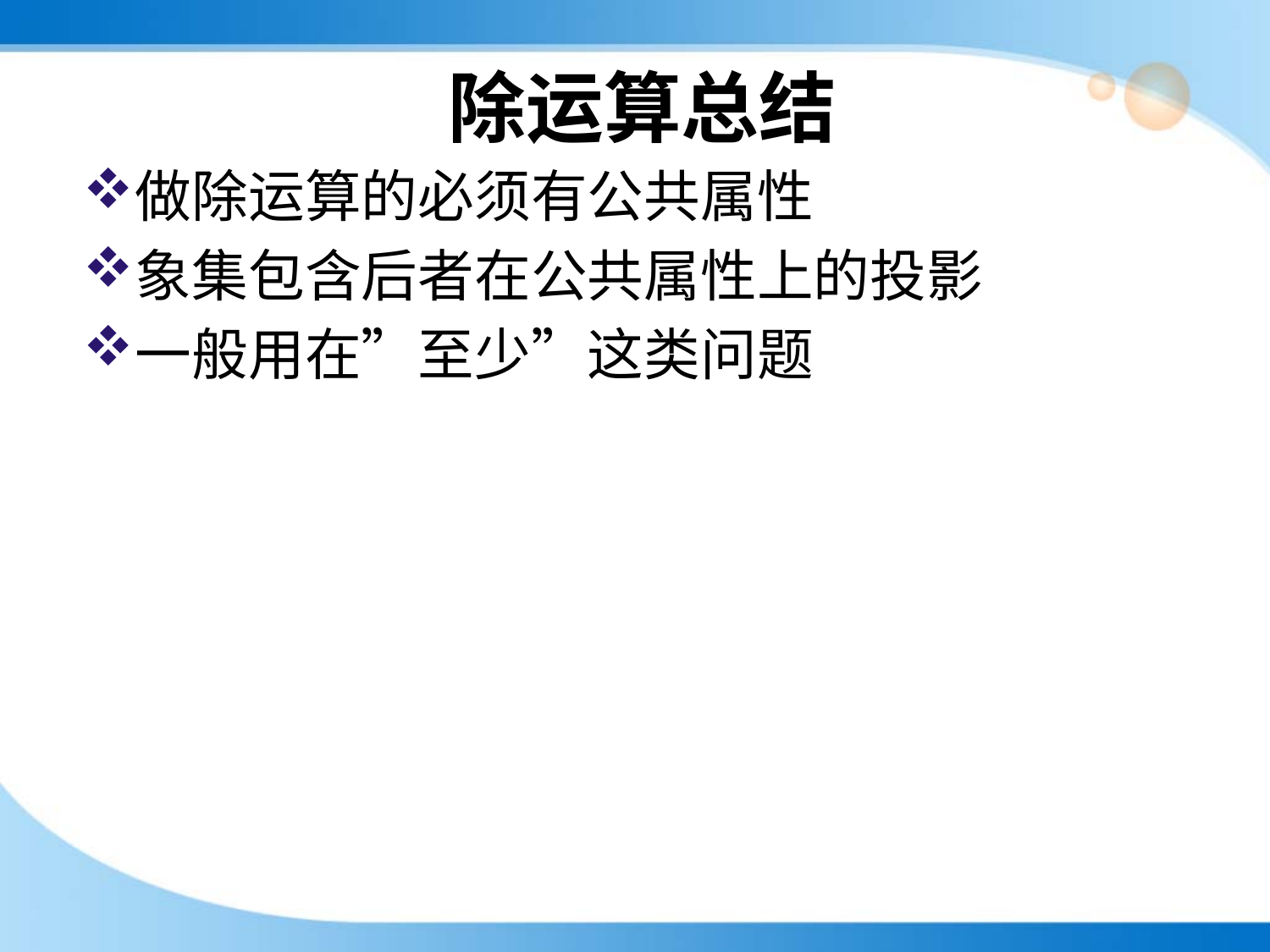

# 除运算总结
做除运算的必须有公共属性
象集包含后者在公共属性上的投影
一般用在”至少”这类问题